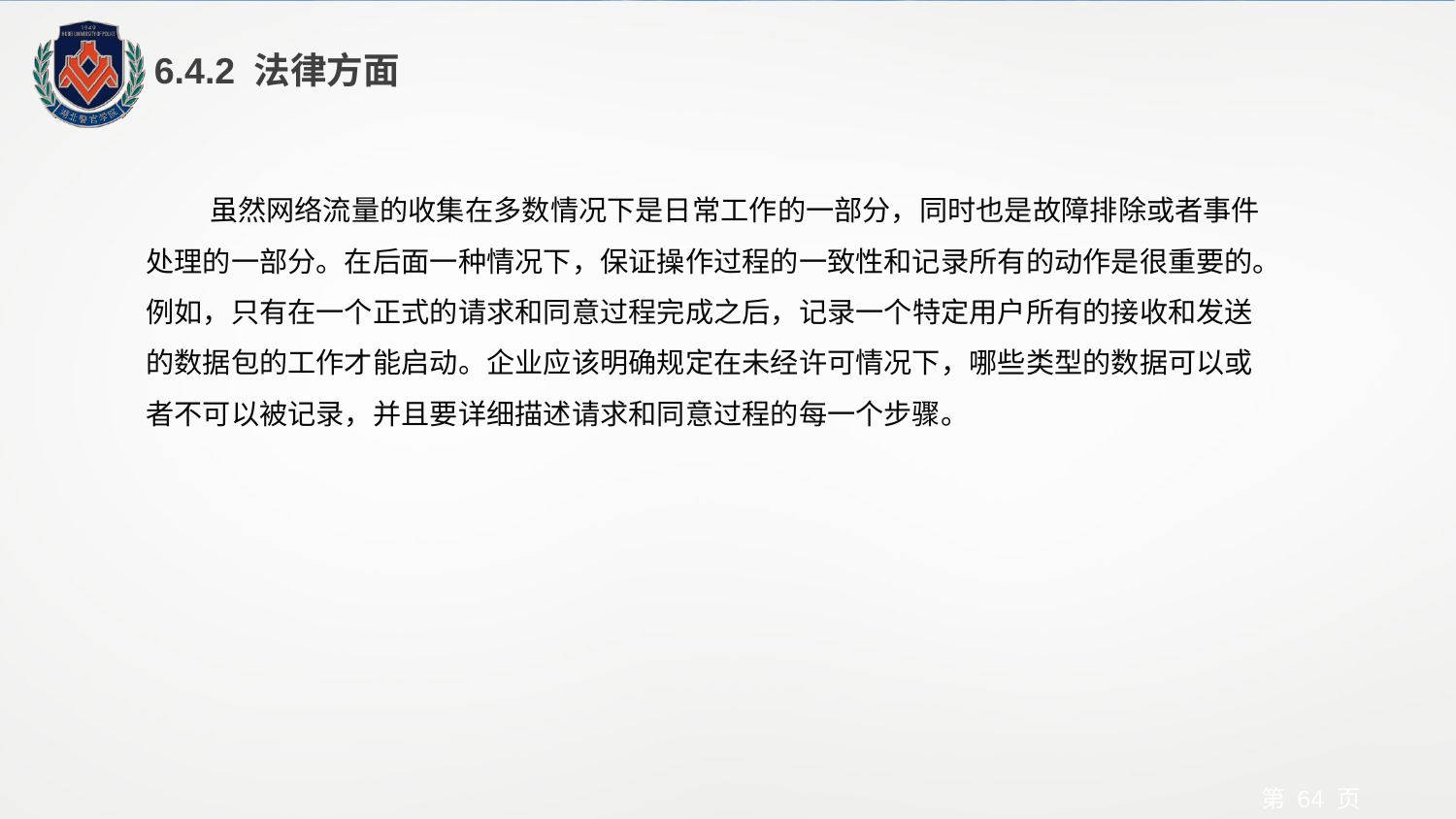

6.4.2 法律方面
         虽然网络流量的收集在多数情况下是日常工作的一部分，同时也是故障排除或者事件处理的一部分。在后面一种情况下，保证操作过程的一致性和记录所有的动作是很重要的。例如，只有在一个正式的请求和同意过程完成之后，记录一个特定用户所有的接收和发送的数据包的工作才能启动。企业应该明确规定在未经许可情况下，哪些类型的数据可以或者不可以被记录，并且要详细描述请求和同意过程的每一个步骤。